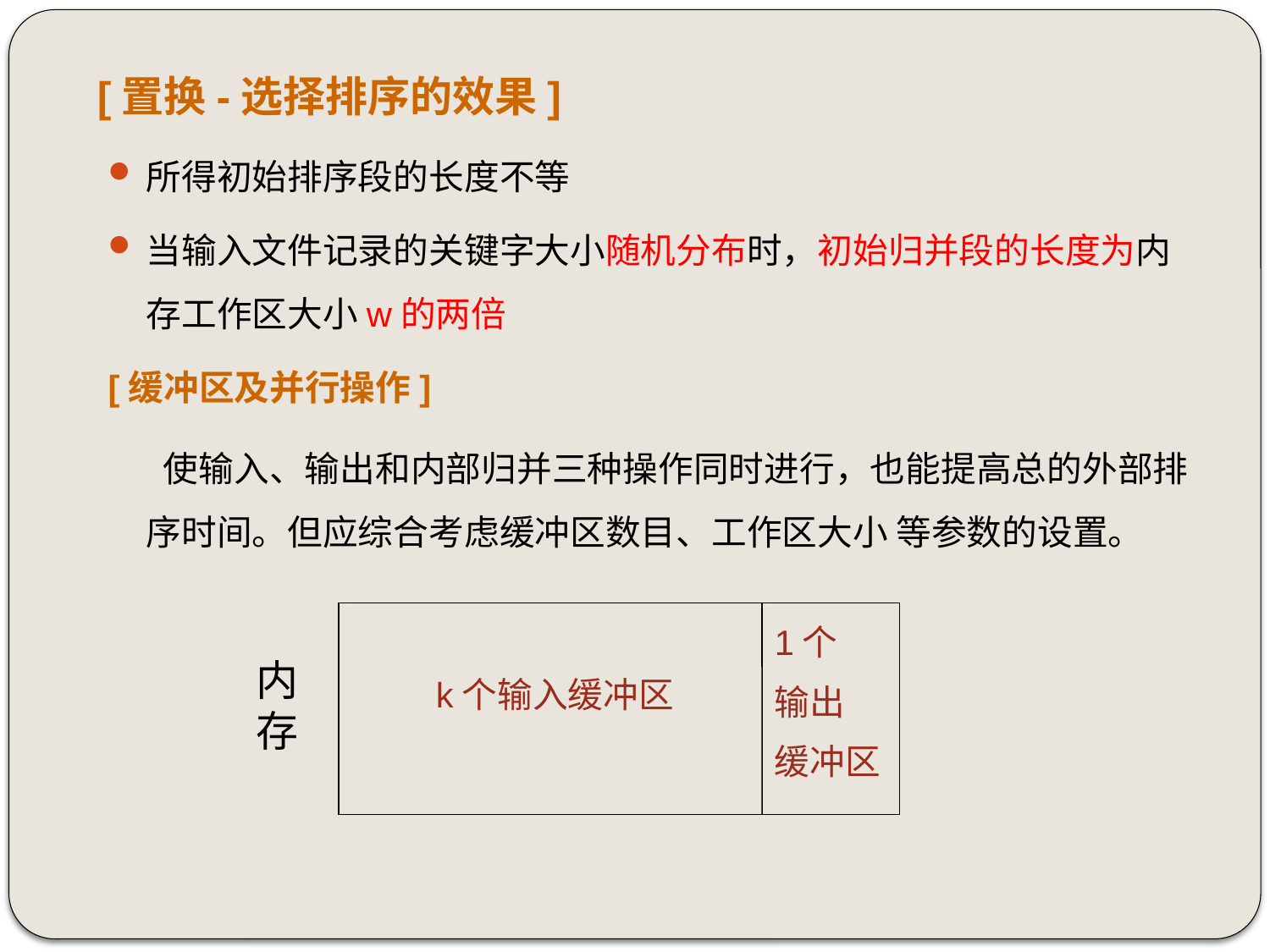

# [置换-选择排序的效果]
所得初始排序段的长度不等
当输入文件记录的关键字大小随机分布时，初始归并段的长度为内存工作区大小w的两倍
[缓冲区及并行操作]
      使输入、输出和内部归并三种操作同时进行，也能提高总的外部排序时间。但应综合考虑缓冲区数目、工作区大小 等参数的设置。

1个
输出
缓冲区
内存
k个输入缓冲区